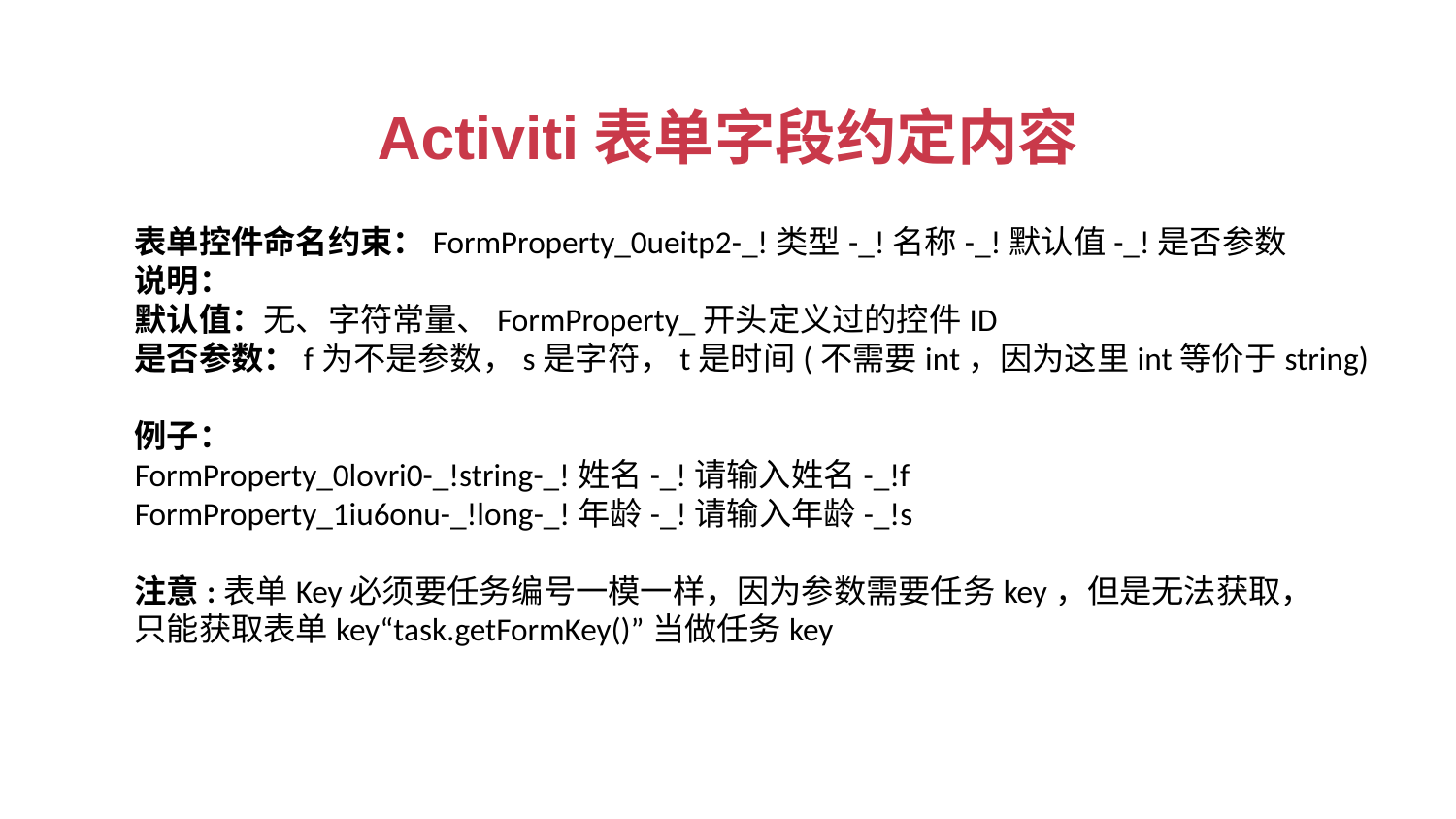

Activiti表单字段约定内容
表单控件命名约束：FormProperty_0ueitp2-_!类型-_!名称-_!默认值-_!是否参数
说明：
默认值：无、字符常量、FormProperty_开头定义过的控件ID
是否参数：f为不是参数，s是字符，t是时间(不需要int，因为这里int等价于string)
例子：
FormProperty_0lovri0-_!string-_!姓名-_!请输入姓名-_!f
FormProperty_1iu6onu-_!long-_!年龄-_!请输入年龄-_!s
注意:表单Key必须要任务编号一模一样，因为参数需要任务key，但是无法获取，
只能获取表单key“task.getFormKey()”当做任务key